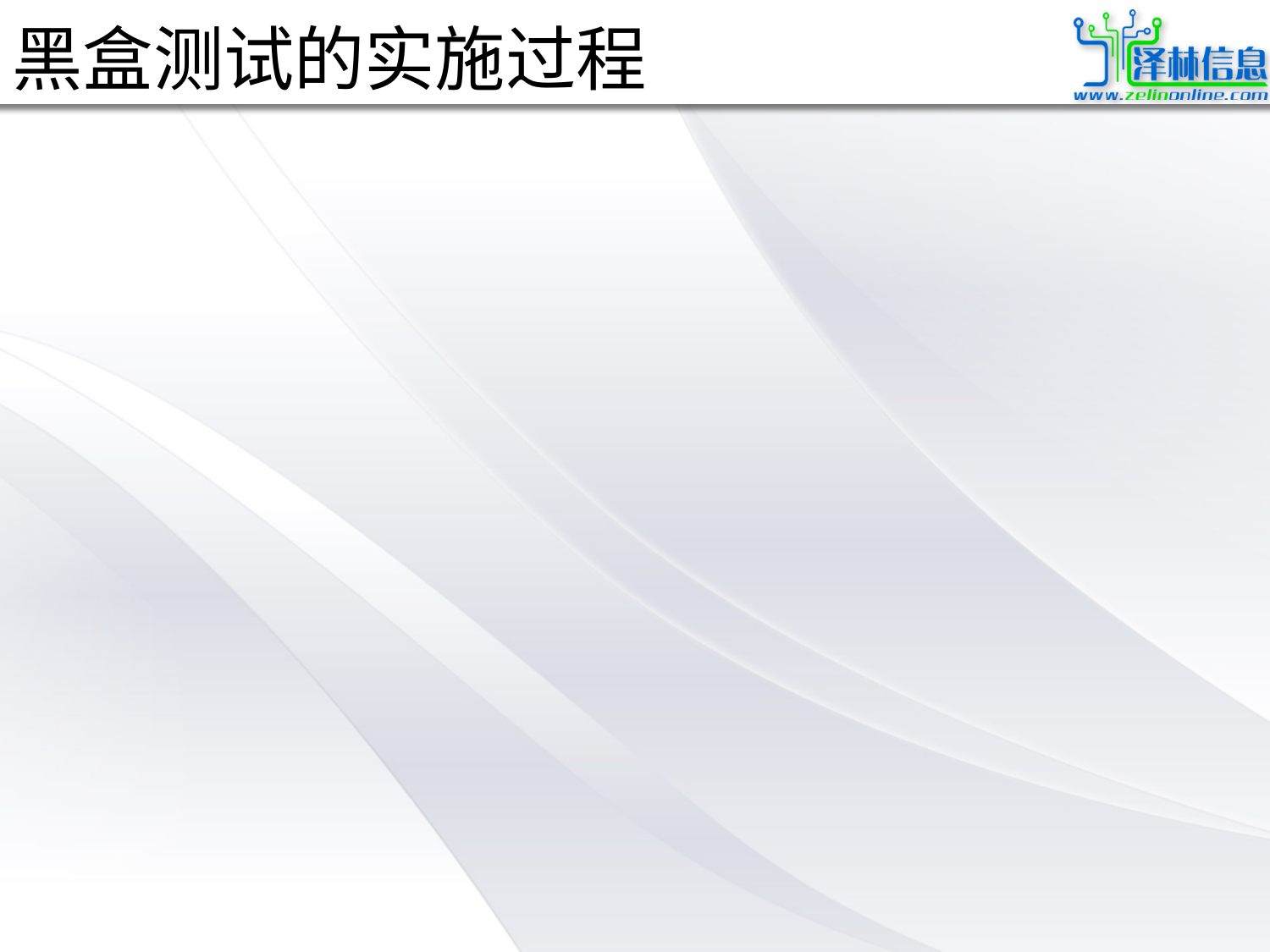

# 黑盒测试的实施过程
黑盒测试的实施过程
测试计划阶段
测试设计阶段
　　依据程序需求规格说明书或用户手册，按照一定规范化的方法进行软件功能划分和设计测试用例。
测试执行阶段
　　按照设计的测试用例执行测试;
　　自由测试(作为测试用例测试的补充)。
测试总结阶段